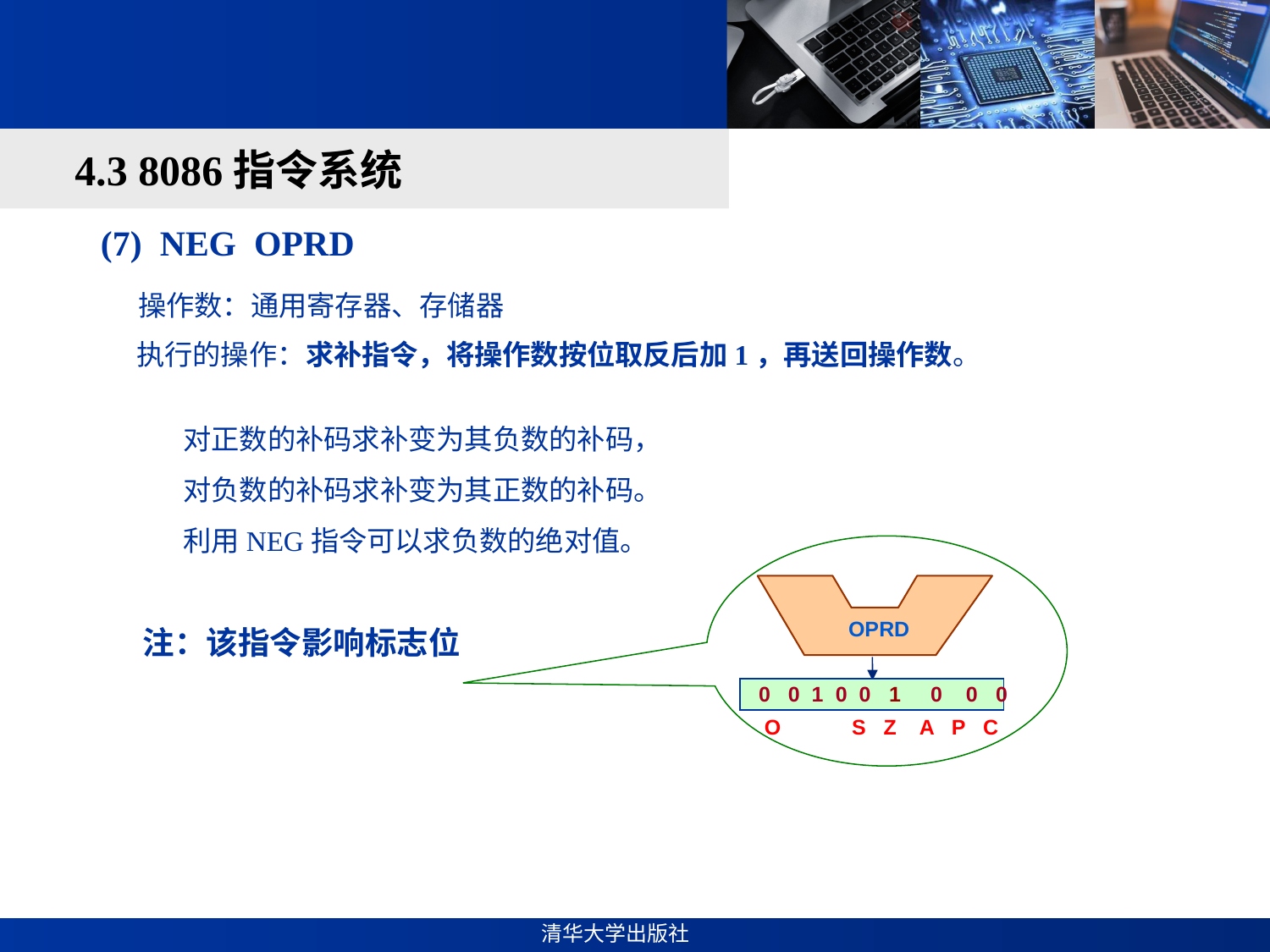

#
4.3 8086指令系统

 (7)  NEG  OPRD
      操作数：通用寄存器、存储器
      执行的操作：求补指令，将操作数按位取反后加1，再送回操作数。

对正数的补码求补变为其负数的补码，
对负数的补码求补变为其正数的补码。
利用NEG指令可以求负数的绝对值。

      注：该指令影响标志位

       OPRD

0   0  1  0  0   1     0    0   0

     O            S   Z    A   P   C